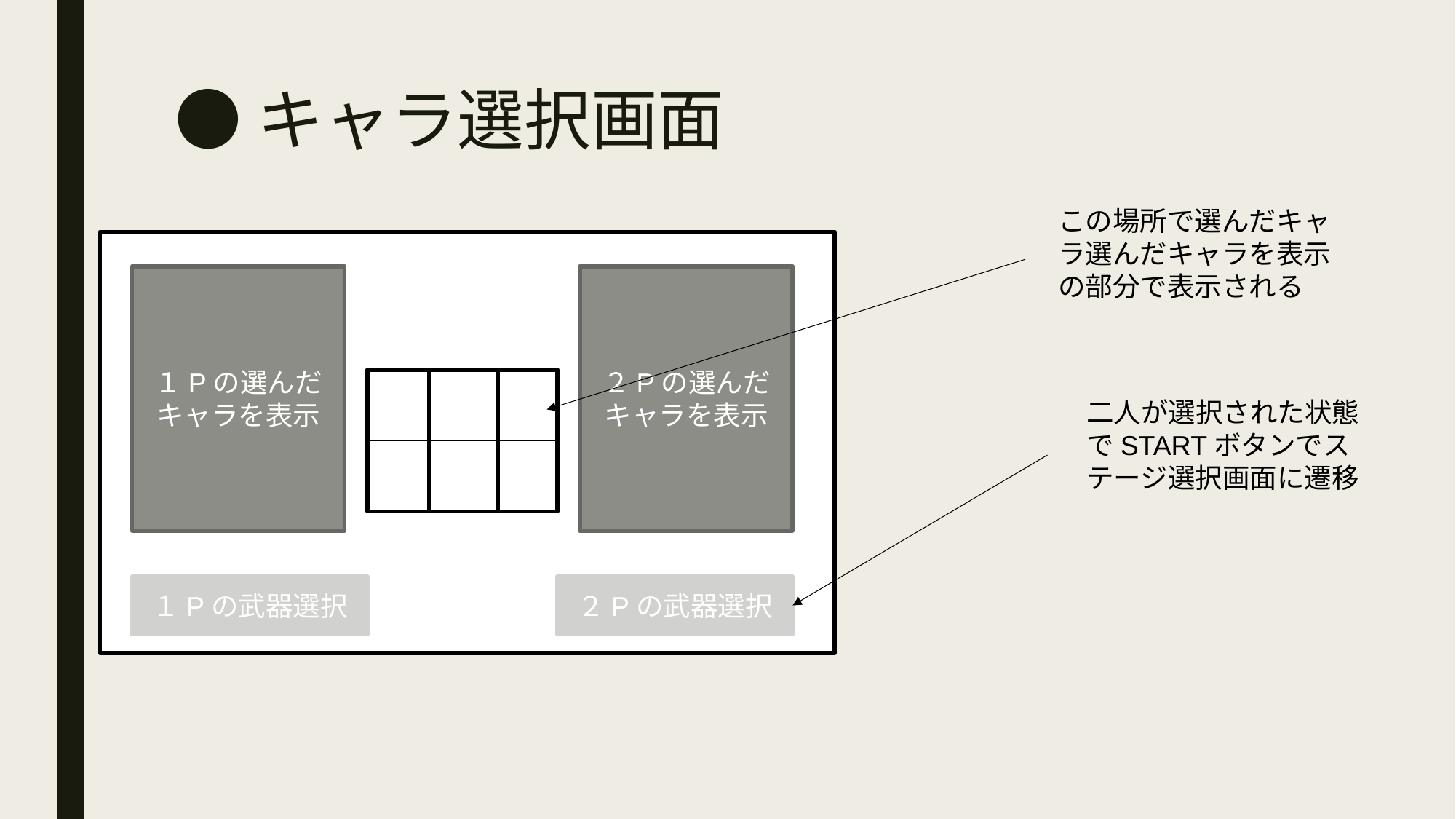

# ●キャラ選択画面
この場所で選んだキャラ選んだキャラを表示の部分で表示される
３は
２Pの選んだキャラを表示
１Pの選んだキャラを表示

二人が選択された状態でSTARTボタンでステージ選択画面に遷移
２Pの武器選択
１Pの武器選択